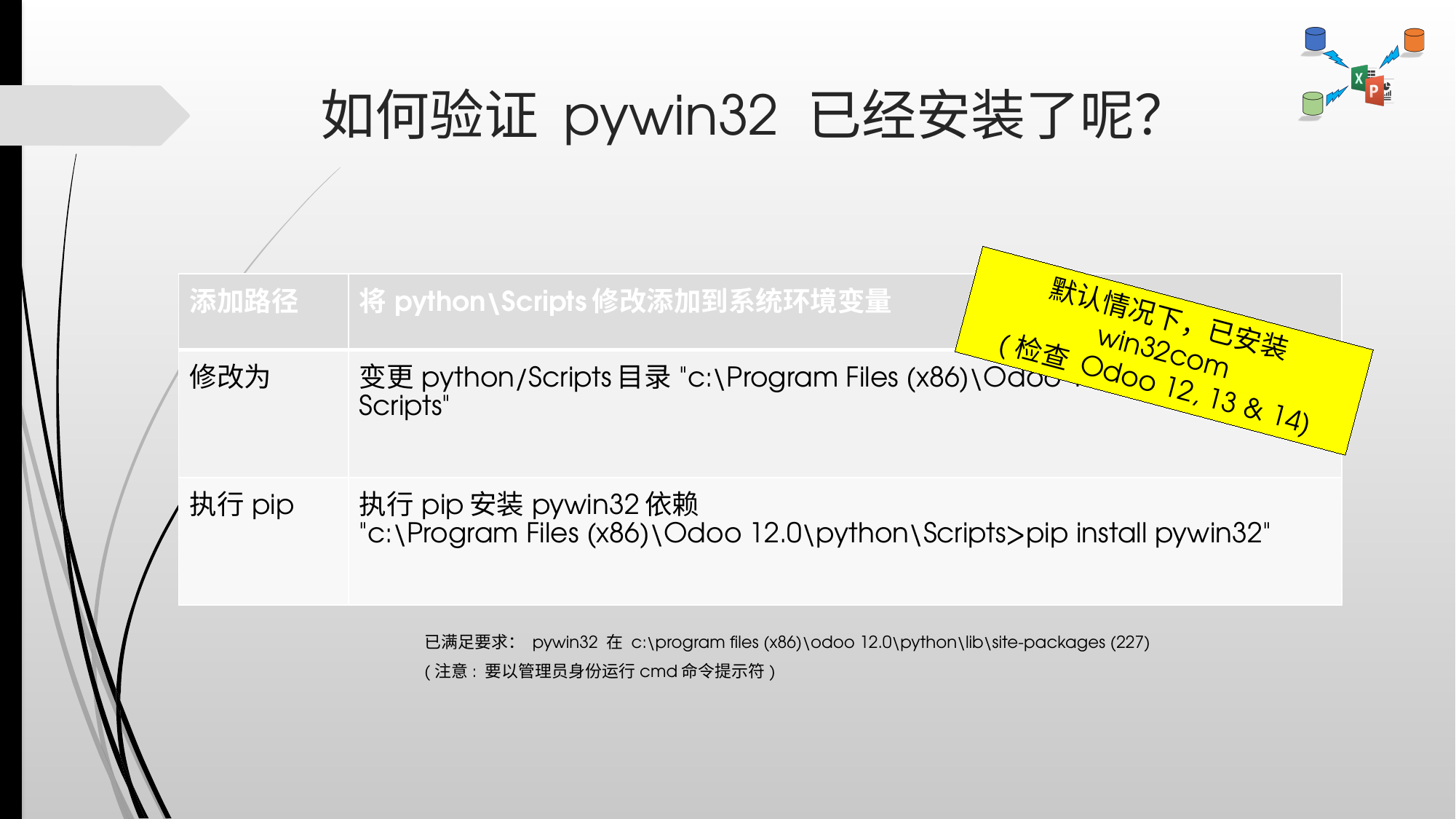

# 如何验证 pywin32 已经安装了呢？
| 添加路径 | 将python\Scripts修改添加到系统环境变量 |
| --- | --- |
| 修改为 | 变更python/Scripts目录"c:\Program Files (x86)\Odoo 12.0\python\Scripts" |
| 执行pip | 执行pip安装pywin32依赖 "c:\Program Files (x86)\Odoo 12.0\python\Scripts>pip install pywin32" |
默认情况下，已安装win32com
(检查 Odoo 12, 13 & 14)
已满足要求： pywin32 在 c:\program files (x86)\odoo 12.0\python\lib\site-packages (227)
(注意: 要以管理员身份运行cmd命令提示符)